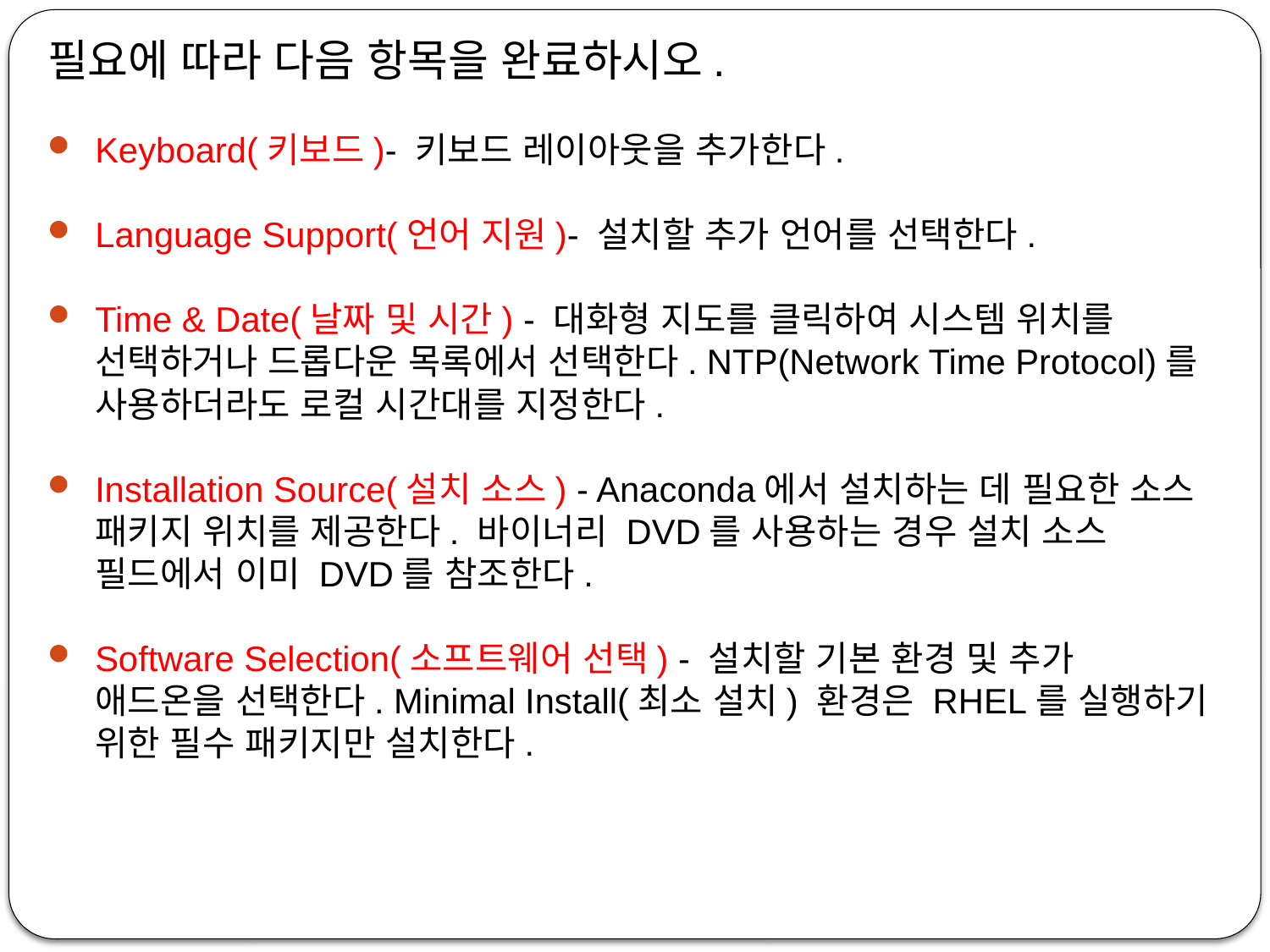

필요에 따라 다음 항목을 완료하시오.

Keyboard(키보드)- 키보드 레이아웃을 추가한다.

Language Support(언어 지원)- 설치할 추가 언어를 선택한다.

Time & Date(날짜 및 시간) - 대화형 지도를 클릭하여 시스템 위치를 선택하거나 드롭다운 목록에서 선택한다. NTP(Network Time Protocol)를 사용하더라도 로컬 시간대를 지정한다.

Installation Source(설치 소스) - Anaconda에서 설치하는 데 필요한 소스 패키지 위치를 제공한다. 바이너리 DVD를 사용하는 경우 설치 소스 필드에서 이미 DVD를 참조한다.

Software Selection(소프트웨어 선택) - 설치할 기본 환경 및 추가 애드온을 선택한다. Minimal Install(최소 설치) 환경은 RHEL를 실행하기 위한 필수 패키지만 설치한다.